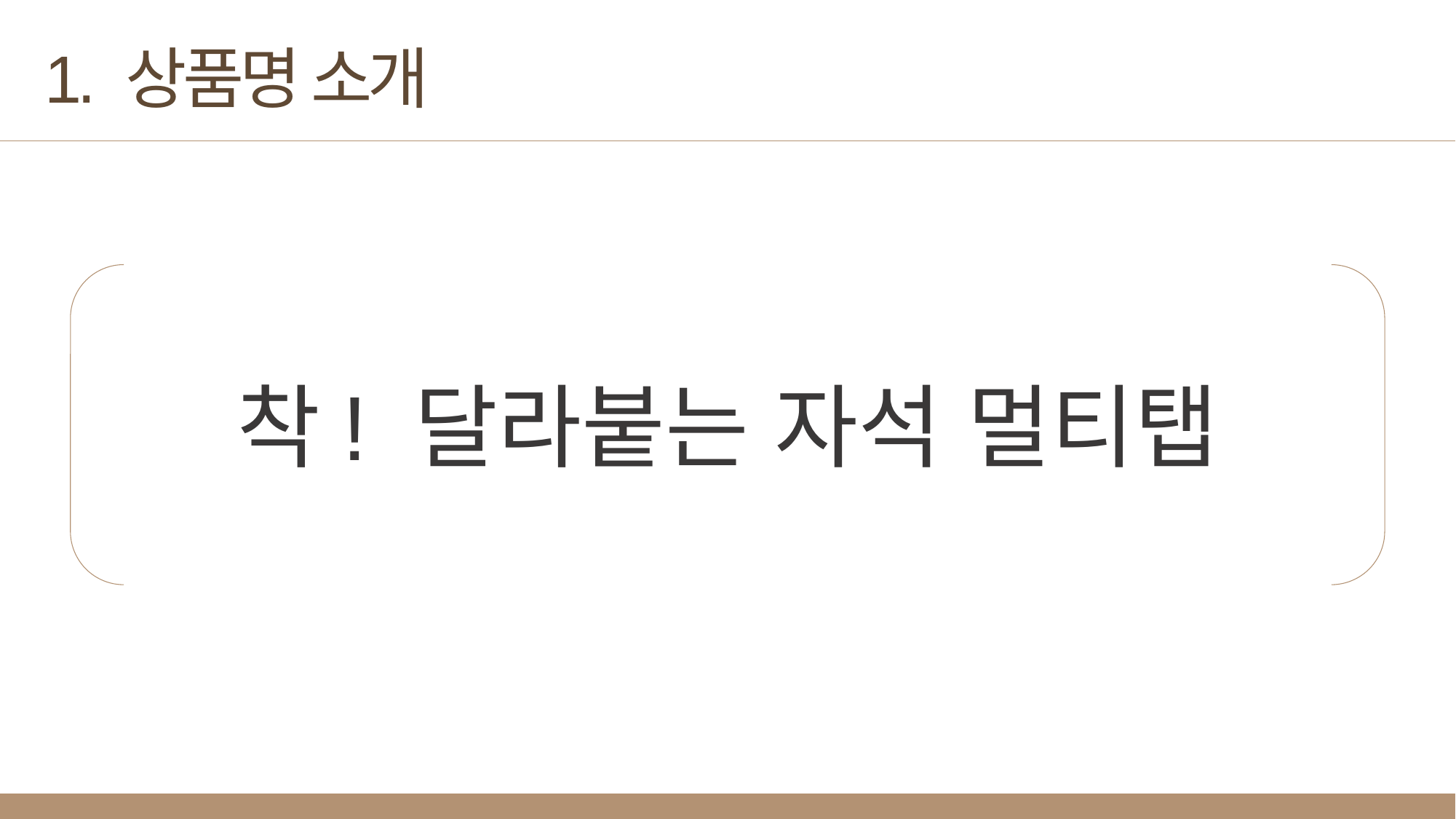

1. 상품명 소개

착! 달라붙는 자석 멀티탭